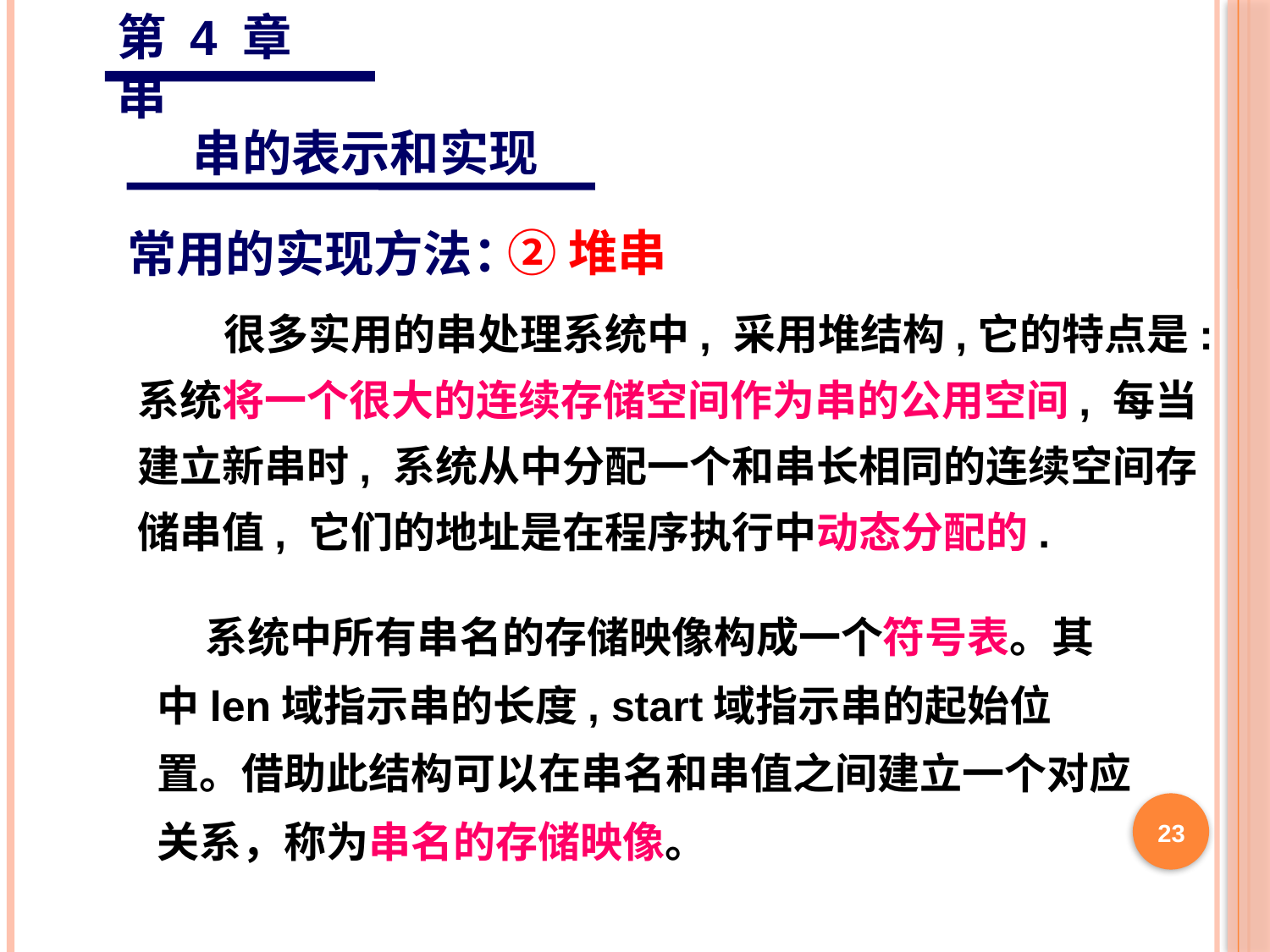

第 4 章  串

   串的表示和实现

②堆串
常用的实现方法：
        很多实用的串处理系统中, 采用堆结构,它的特点是:系统将一个很大的连续存储空间作为串的公用空间, 每当建立新串时, 系统从中分配一个和串长相同的连续空间存储串值, 它们的地址是在程序执行中动态分配的.
    系统中所有串名的存储映像构成一个符号表。其中len域指示串的长度, start域指示串的起始位置。借助此结构可以在串名和串值之间建立一个对应关系，称为串名的存储映像。
23